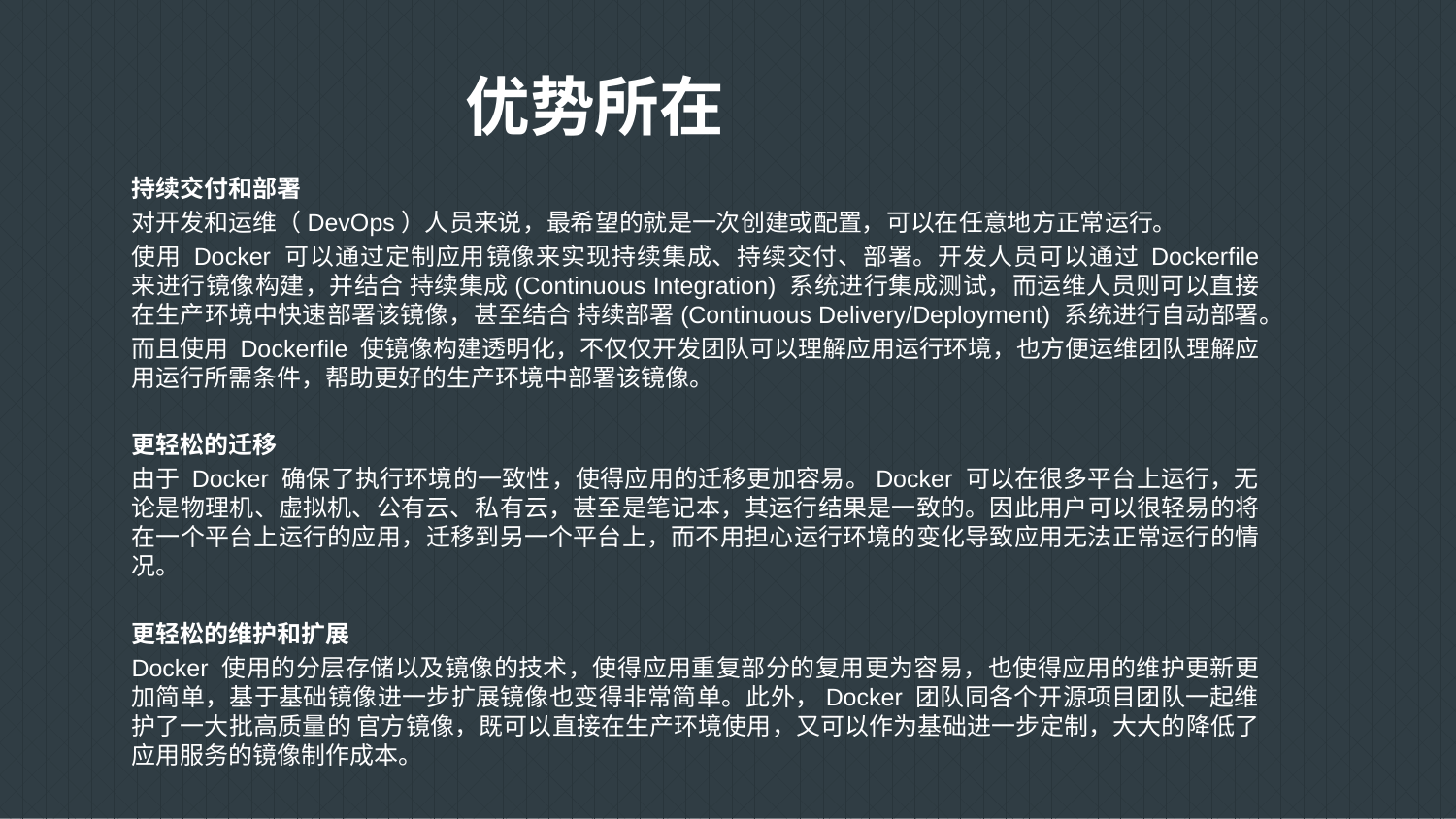

优势所在
持续交付和部署
对开发和运维（DevOps）人员来说，最希望的就是一次创建或配置，可以在任意地方正常运行。
使用 Docker 可以通过定制应用镜像来实现持续集成、持续交付、部署。开发人员可以通过 Dockerfile 来进行镜像构建，并结合 持续集成(Continuous Integration) 系统进行集成测试，而运维人员则可以直接在生产环境中快速部署该镜像，甚至结合 持续部署(Continuous Delivery/Deployment) 系统进行自动部署。
而且使用 Dockerfile 使镜像构建透明化，不仅仅开发团队可以理解应用运行环境，也方便运维团队理解应用运行所需条件，帮助更好的生产环境中部署该镜像。

更轻松的迁移
由于 Docker 确保了执行环境的一致性，使得应用的迁移更加容易。Docker 可以在很多平台上运行，无论是物理机、虚拟机、公有云、私有云，甚至是笔记本，其运行结果是一致的。因此用户可以很轻易的将在一个平台上运行的应用，迁移到另一个平台上，而不用担心运行环境的变化导致应用无法正常运行的情况。

更轻松的维护和扩展
Docker 使用的分层存储以及镜像的技术，使得应用重复部分的复用更为容易，也使得应用的维护更新更加简单，基于基础镜像进一步扩展镜像也变得非常简单。此外，Docker 团队同各个开源项目团队一起维护了一大批高质量的 官方镜像，既可以直接在生产环境使用，又可以作为基础进一步定制，大大的降低了应用服务的镜像制作成本。